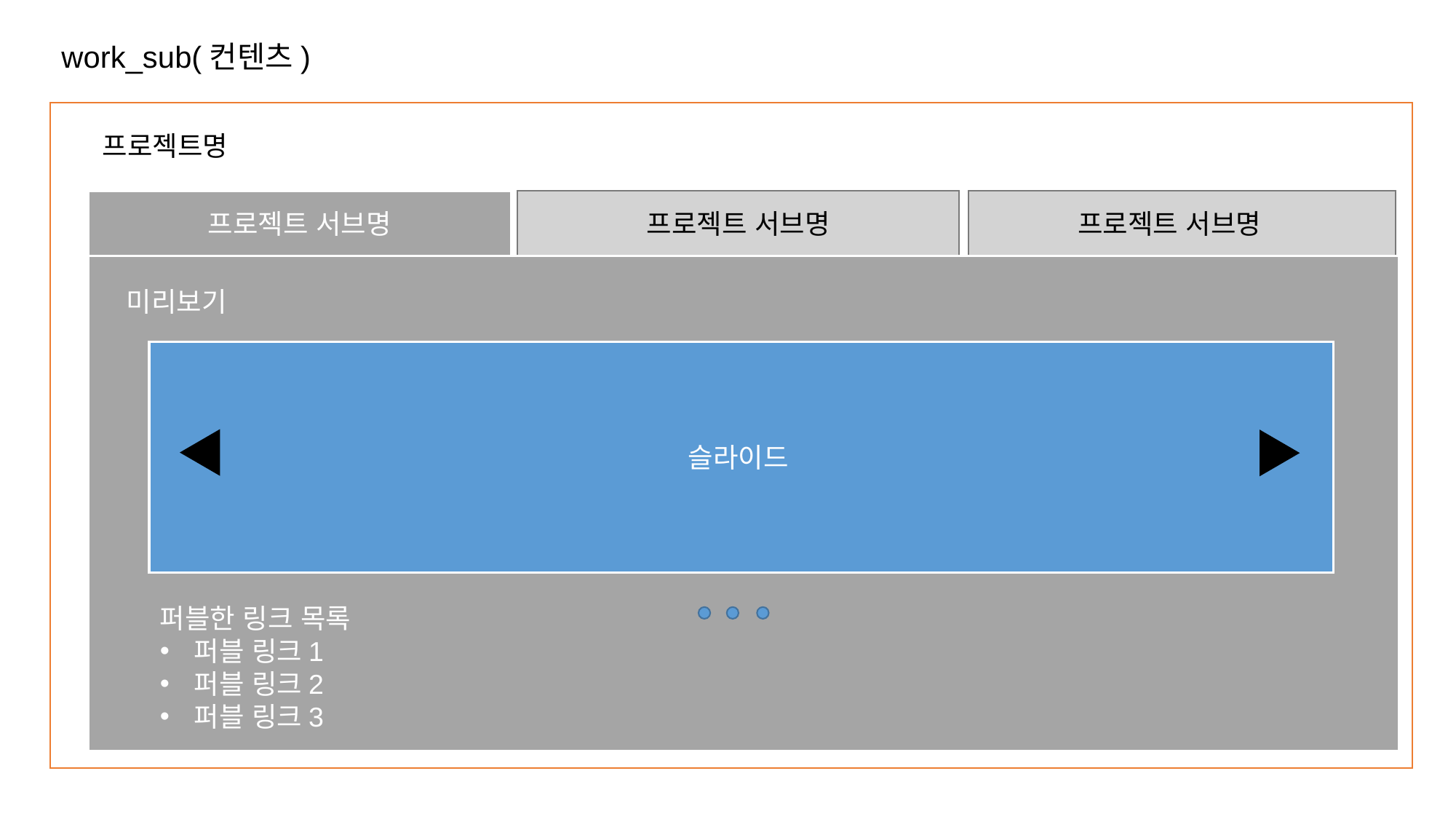

# work_sub(컨텐츠)

프로젝트명

프로젝트 서브명
프로젝트 서브명
프로젝트 서브명

미리보기

슬라이드
퍼블한 링크 목록
퍼블 링크1
퍼블 링크2
퍼블 링크3